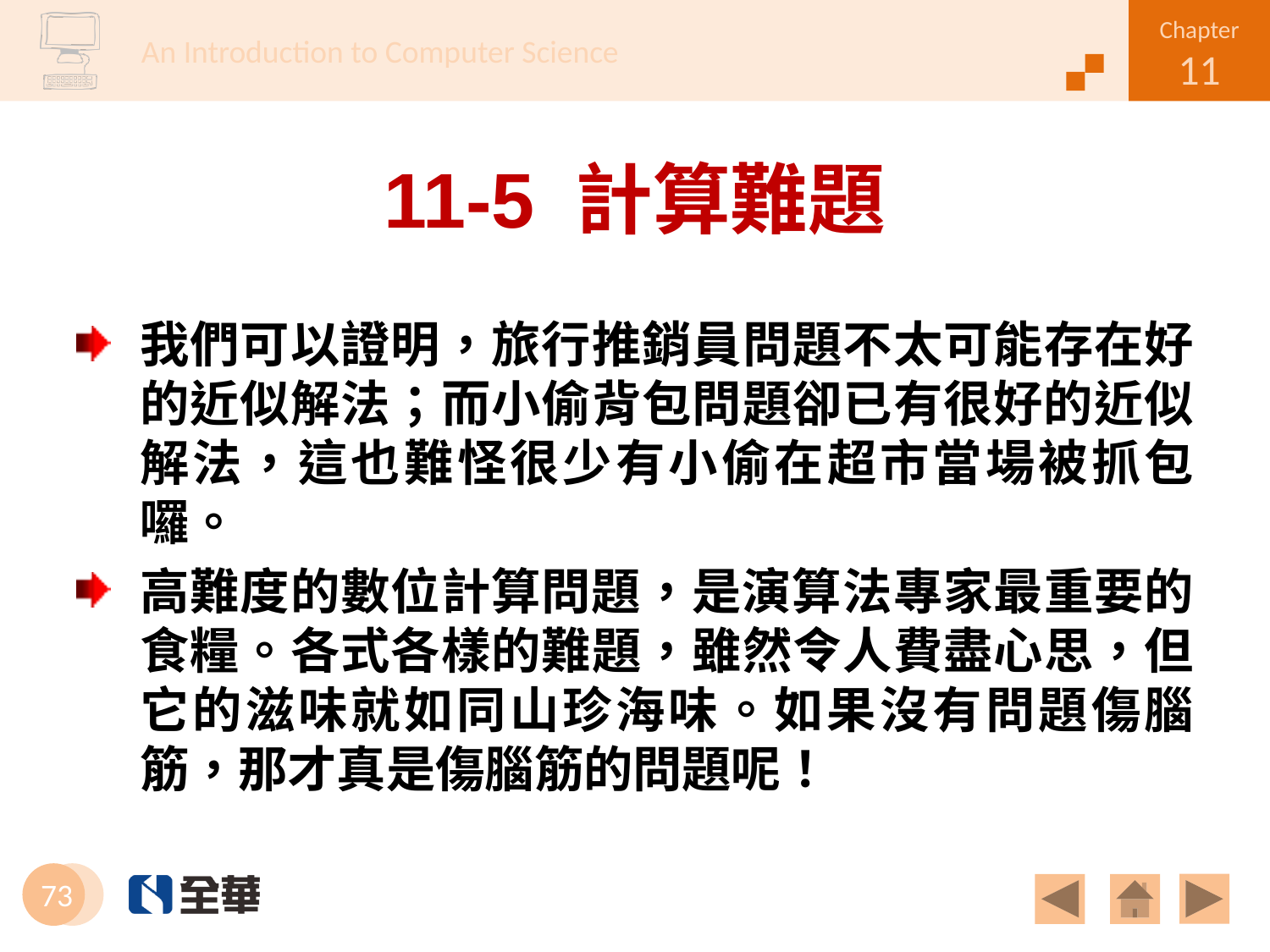

# 11-5 計算難題
我們可以證明，旅行推銷員問題不太可能存在好的近似解法；而小偷背包問題卻已有很好的近似解法，這也難怪很少有小偷在超市當場被抓包囉。
高難度的數位計算問題，是演算法專家最重要的食糧。各式各樣的難題，雖然令人費盡心思，但它的滋味就如同山珍海味。如果沒有問題傷腦筋，那才真是傷腦筋的問題呢！